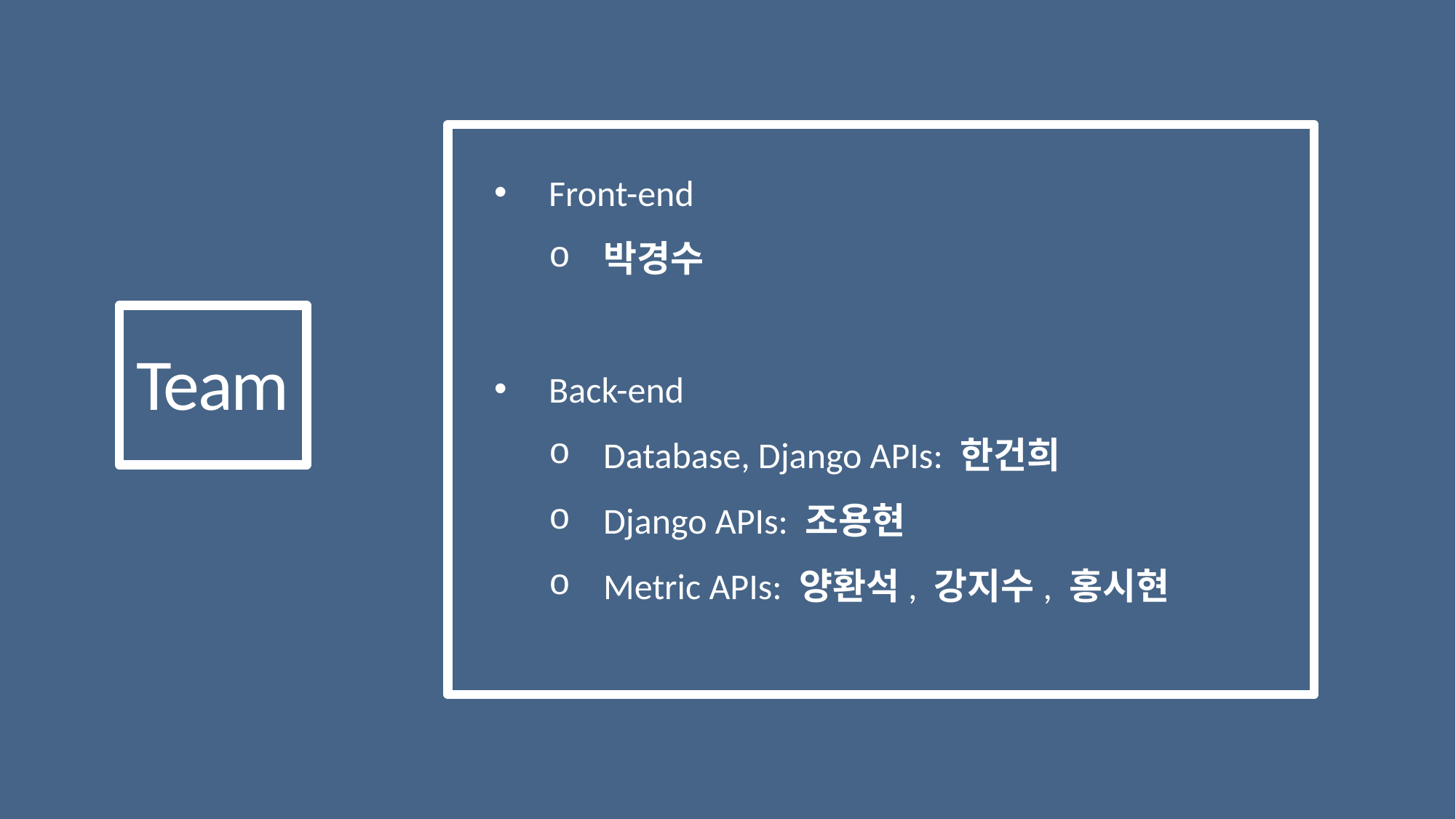

Front-end
박경수

Back-end
Database, Django APIs: 한건희
Django APIs: 조용현
Metric APIs: 양환석, 강지수, 홍시현
Team